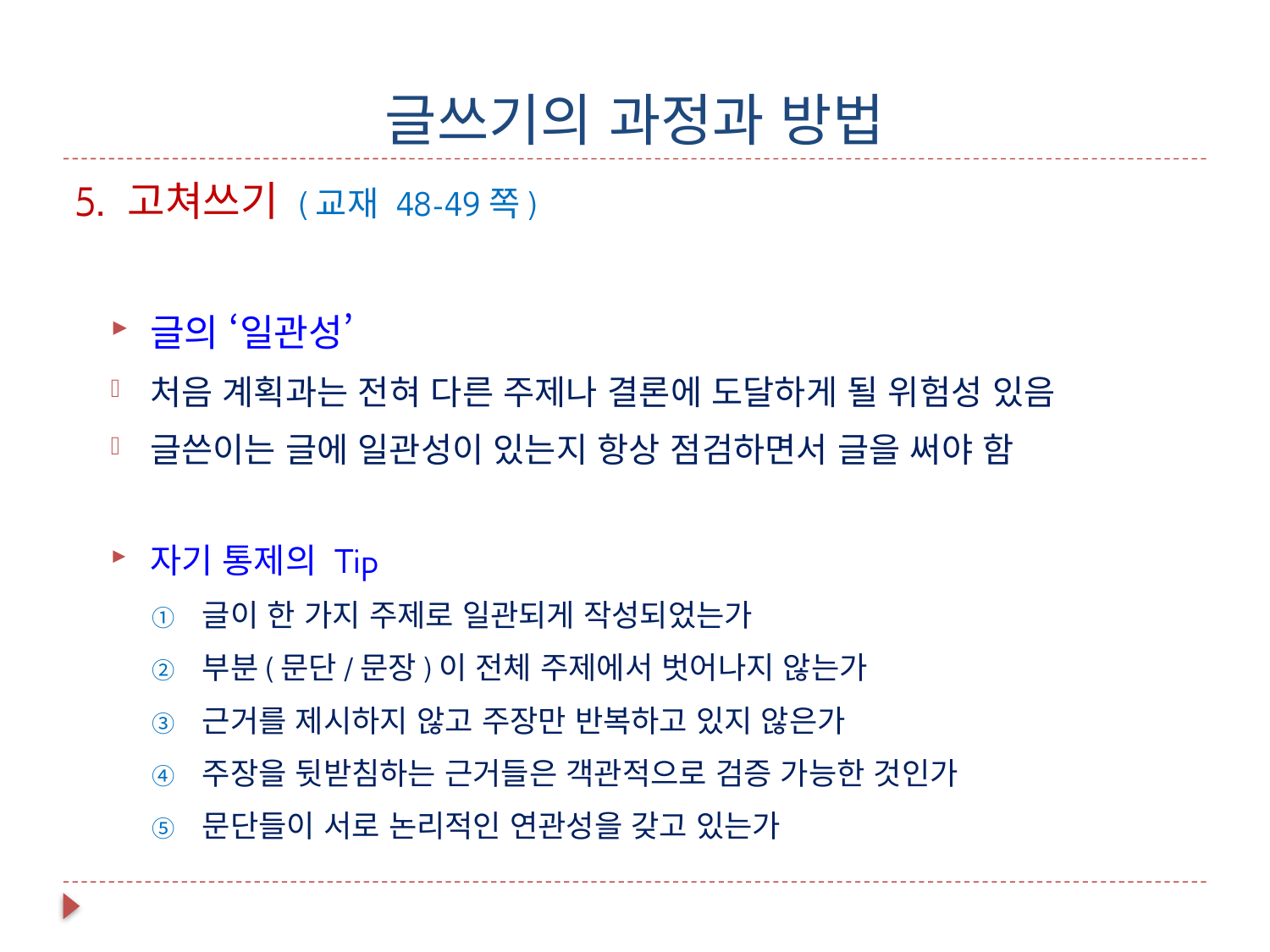

# 글쓰기의 과정과 방법
5. 고쳐쓰기 (교재 48-49쪽)

글의 ‘일관성’
처음 계획과는 전혀 다른 주제나 결론에 도달하게 될 위험성 있음
글쓴이는 글에 일관성이 있는지 항상 점검하면서 글을 써야 함

자기 통제의 Tip
글이 한 가지 주제로 일관되게 작성되었는가
부분(문단/문장)이 전체 주제에서 벗어나지 않는가
근거를 제시하지 않고 주장만 반복하고 있지 않은가
주장을 뒷받침하는 근거들은 객관적으로 검증 가능한 것인가
문단들이 서로 논리적인 연관성을 갖고 있는가